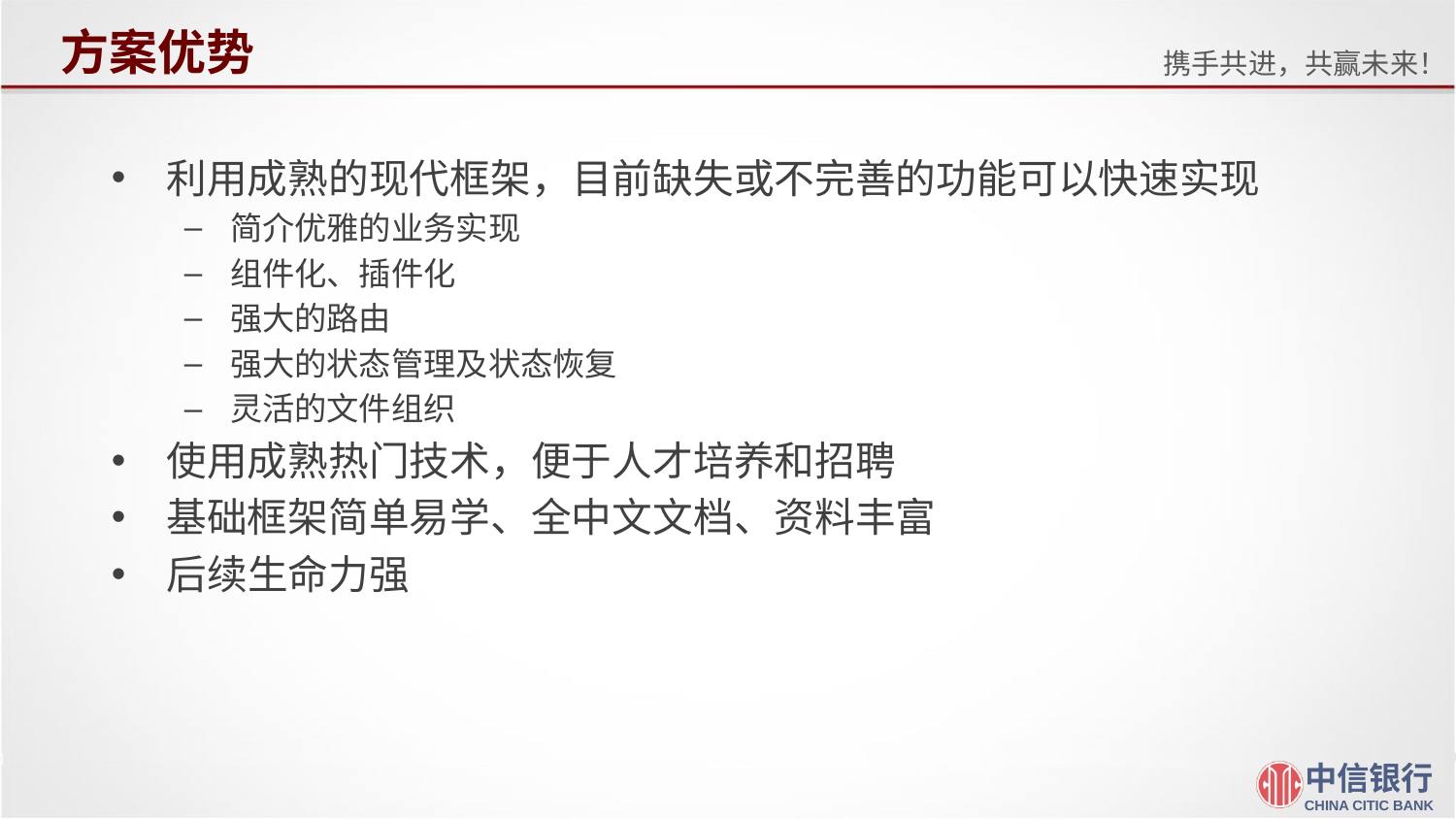

# 方案优势
利用成熟的现代框架，目前缺失或不完善的功能可以快速实现
简介优雅的业务实现
组件化、插件化
强大的路由
强大的状态管理及状态恢复
灵活的文件组织
使用成熟热门技术，便于人才培养和招聘
基础框架简单易学、全中文文档、资料丰富
后续生命力强